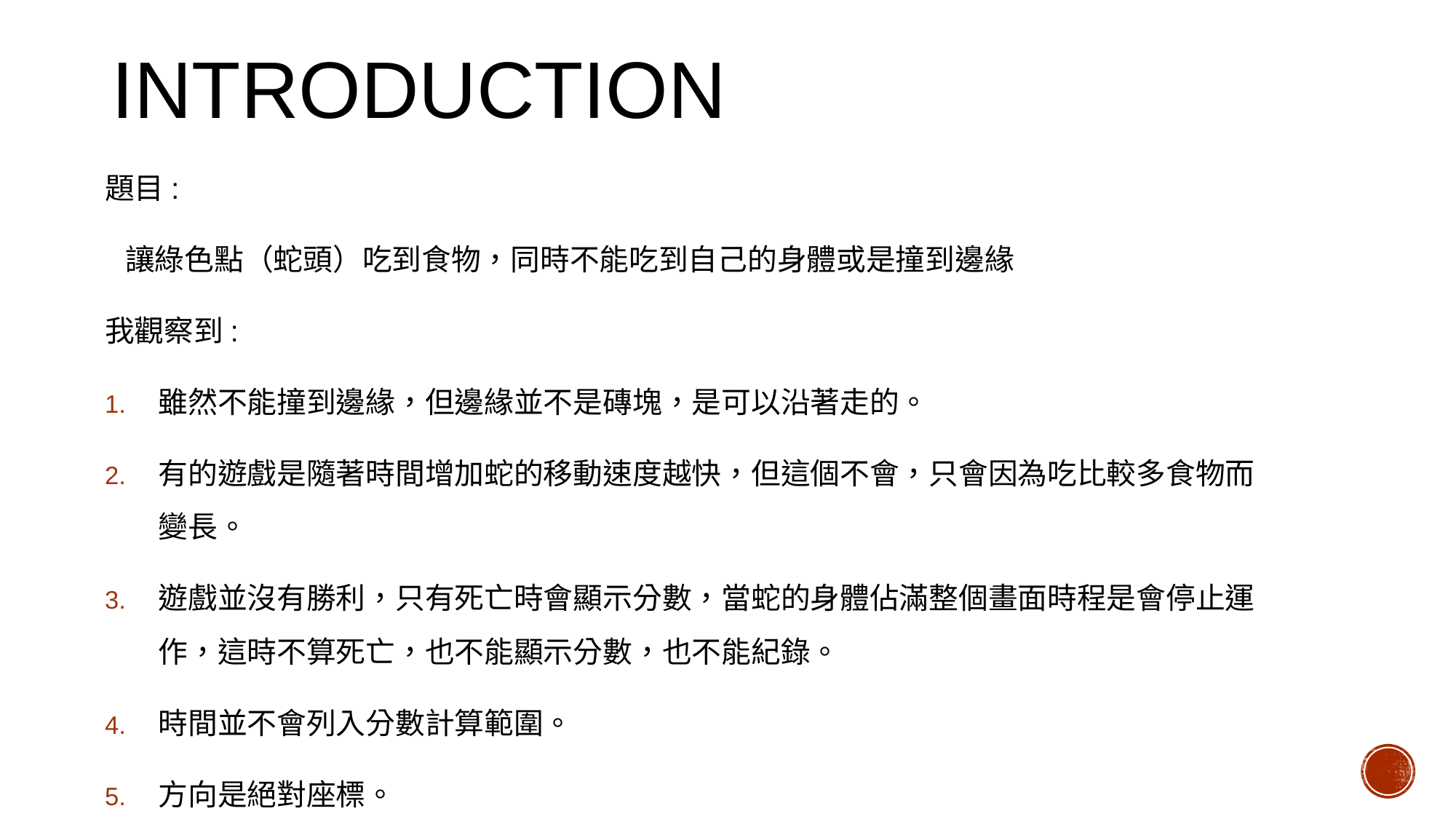

# INTRODUCTION
題目:
  讓綠色點（蛇頭）吃到食物，同時不能吃到自己的身體或是撞到邊緣
我觀察到:
雖然不能撞到邊緣，但邊緣並不是磚塊，是可以沿著走的。
有的遊戲是隨著時間增加蛇的移動速度越快，但這個不會，只會因為吃比較多食物而變長。
遊戲並沒有勝利，只有死亡時會顯示分數，當蛇的身體佔滿整個畫面時程是會停止運作，這時不算死亡，也不能顯示分數，也不能紀錄。
時間並不會列入分數計算範圍。
方向是絕對座標。